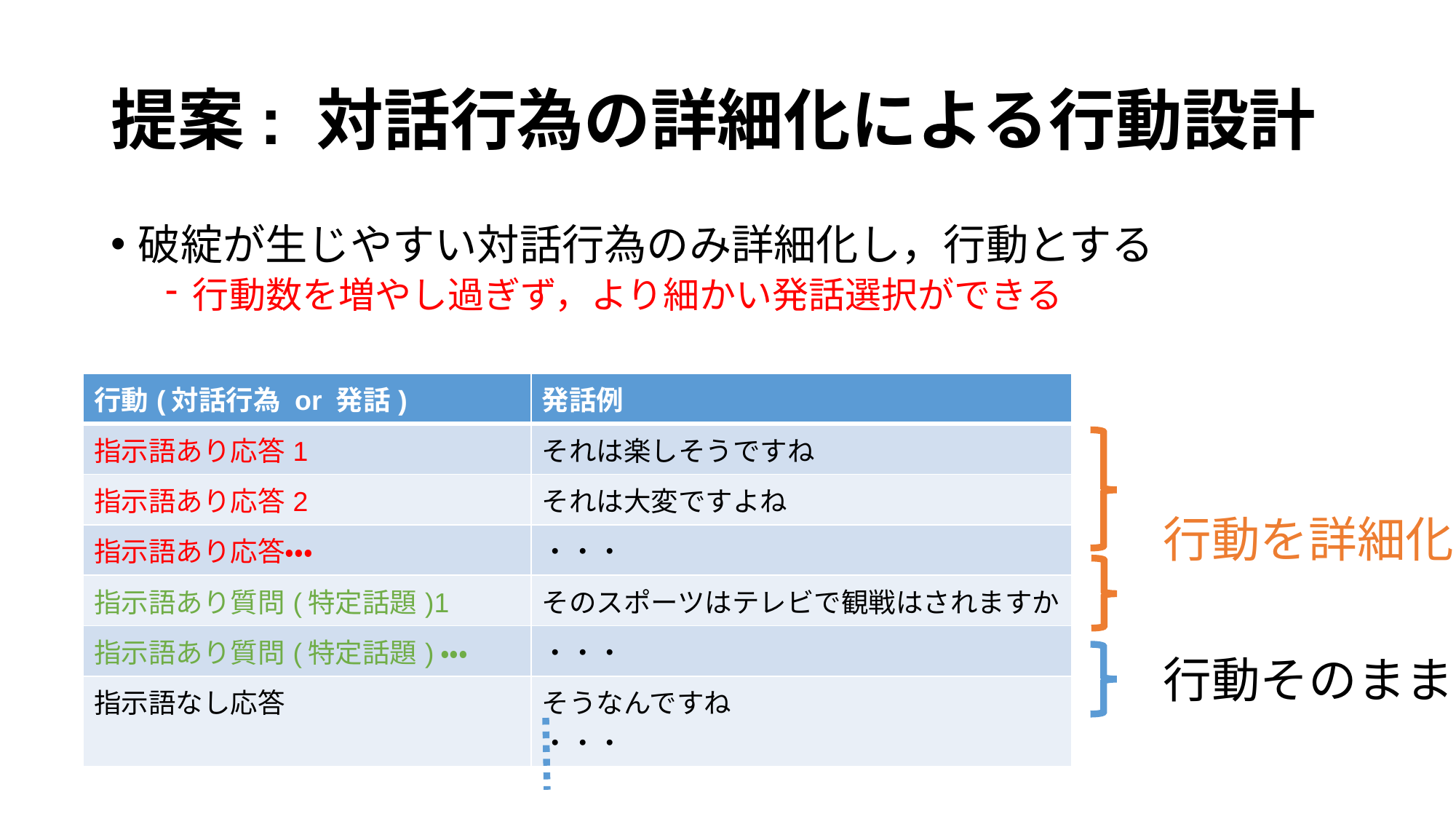

# 提案: 対話行為の詳細化による行動設計
破綻が生じやすい対話行為のみ詳細化し，行動とする
行動数を増やし過ぎず，より細かい発話選択ができる
| 行動(対話行為 or 発話) | 発話例 |
| --- | --- |
| 指示語あり応答1 | それは楽しそうですね |
| 指示語あり応答2 | それは大変ですよね |
| 指示語あり応答・・・ | ・・・ |
| 指示語あり質問(特定話題)1 | そのスポーツはテレビで観戦はされますか |
| 指示語あり質問(特定話題)・・・ | ・・・ |
| 指示語なし応答 | そうなんですね ・・・ |

行動を詳細化

行動そのまま